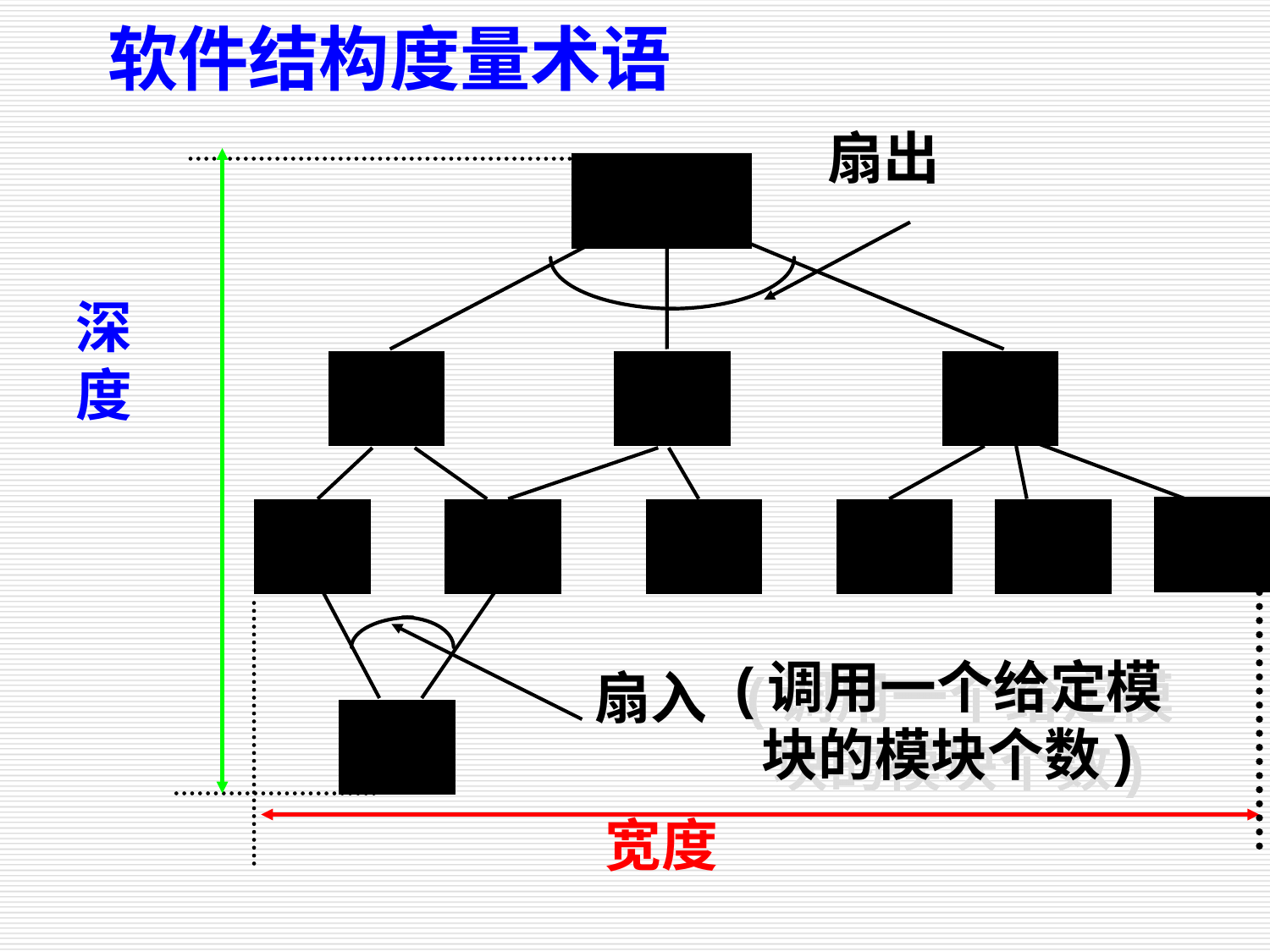

软件结构度量术语
扇出

深
度

(调用一个给定模
 块的模块个数)
扇入

宽度